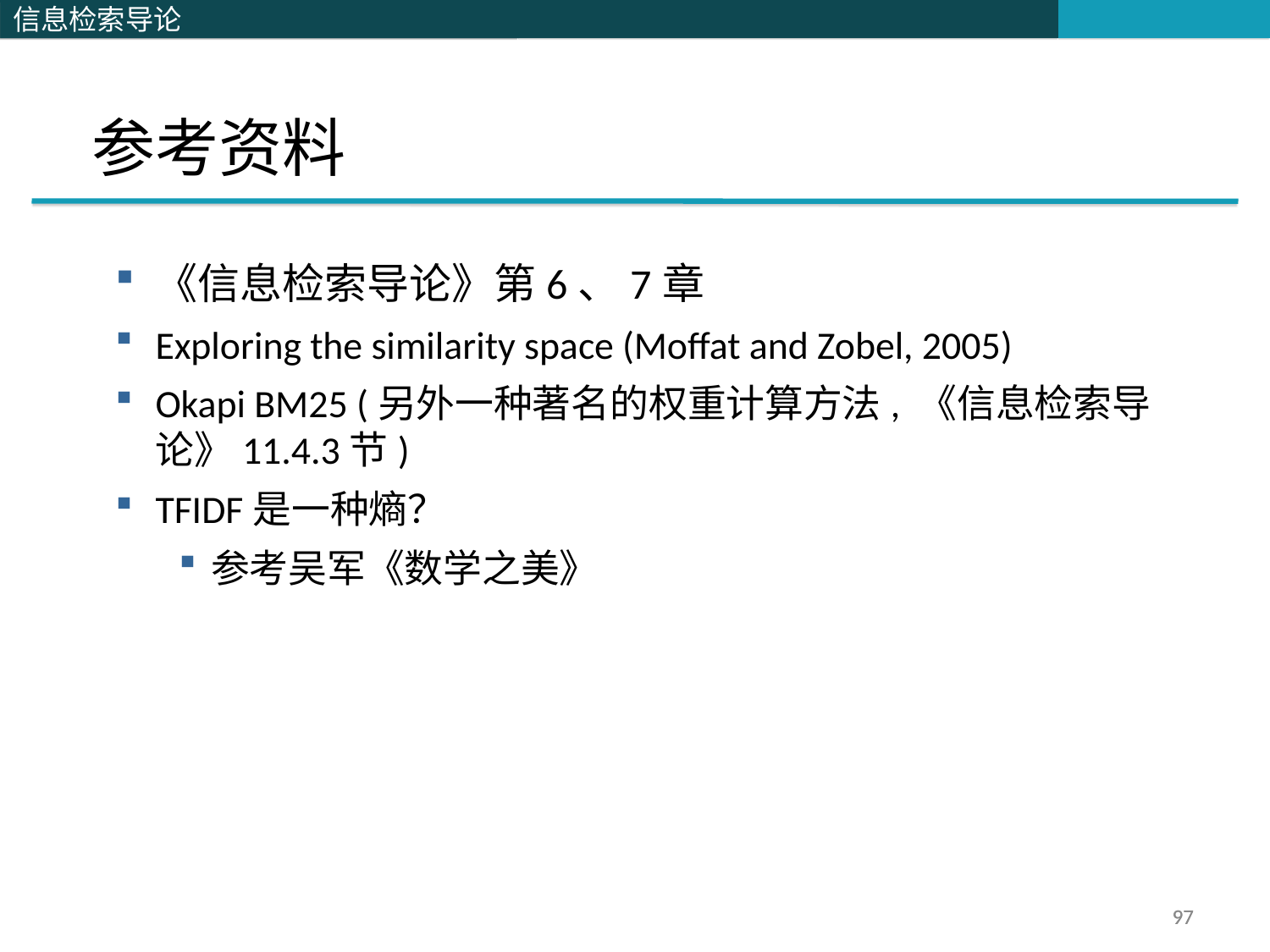

参考资料

《信息检索导论》第6、7章
Exploring the similarity space (Moffat and Zobel, 2005)
Okapi BM25 (另外一种著名的权重计算方法, 《信息检索导论》11.4.3节)
TFIDF是一种熵？
参考吴军《数学之美》

97
97